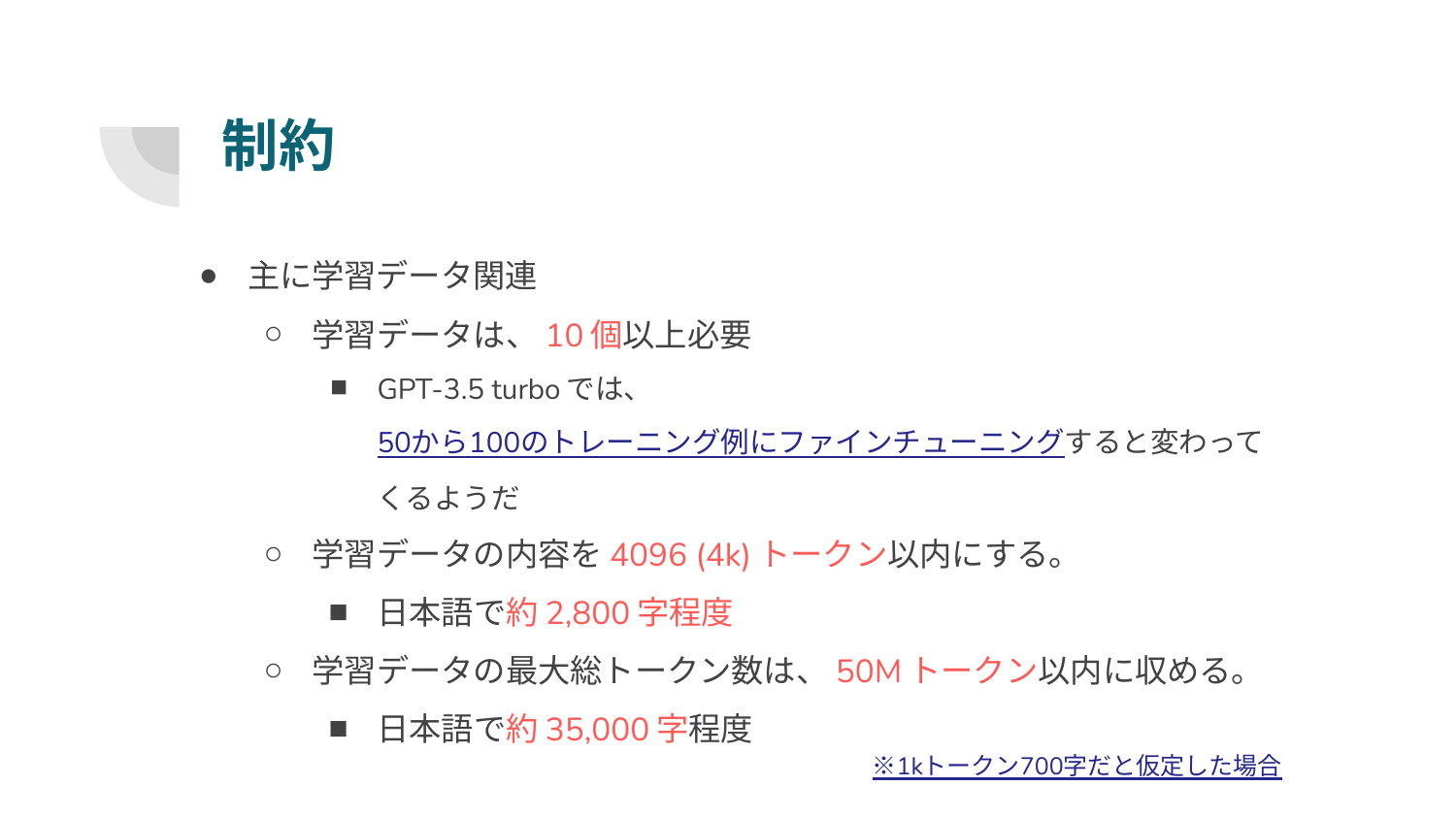

# 制約
主に学習データ関連
学習データは、10個以上必要
GPT-3.5 turboでは、50から100のトレーニング例にファインチューニングすると変わってくるようだ
学習データの内容を4096 (4k)トークン以内にする。
日本語で約2,800字程度
学習データの最大総トークン数は、50Mトークン以内に収める。
日本語で約35,000字程度
※1kトークン700字だと仮定した場合